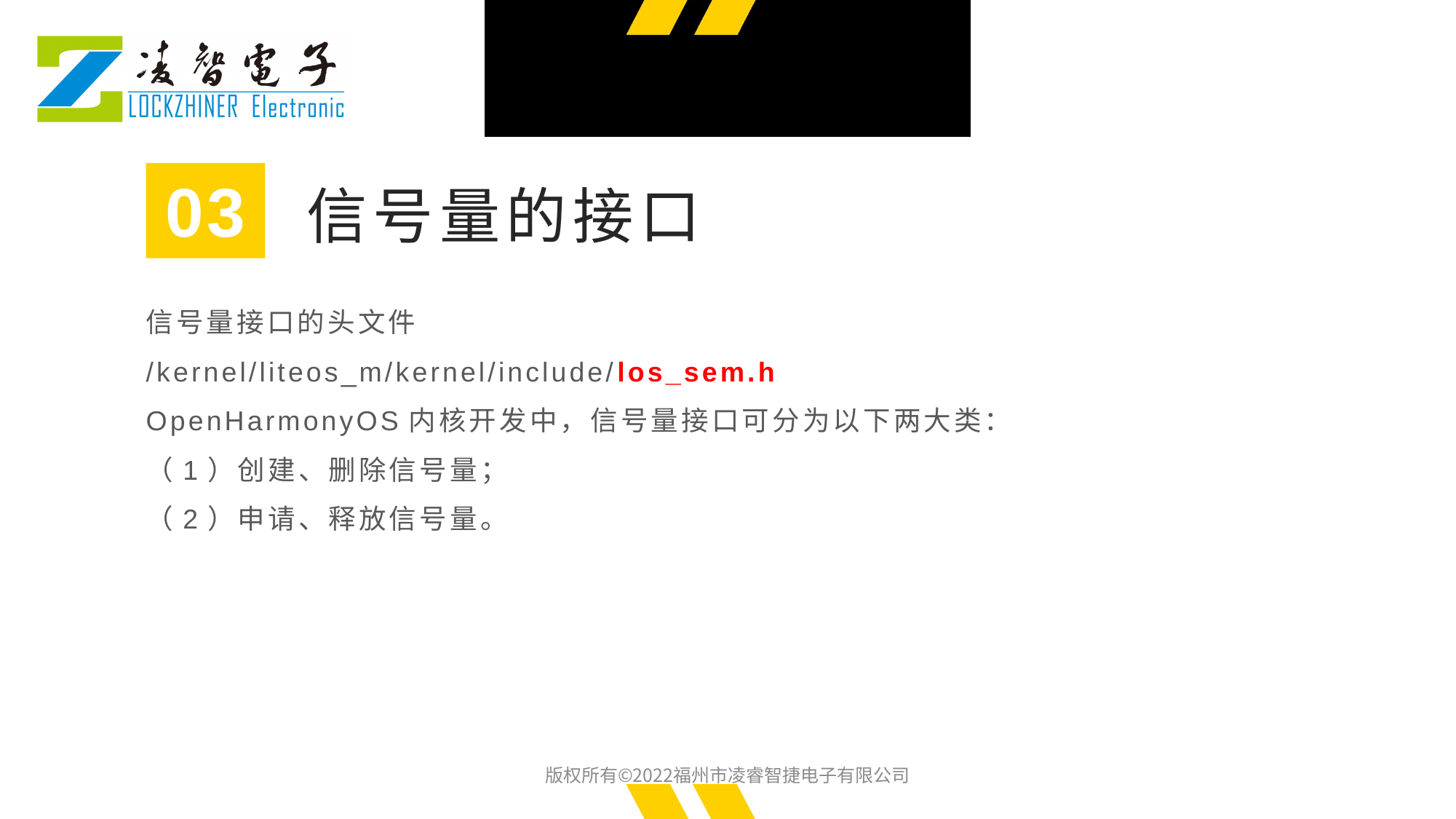

03
信号量的接口
信号量接口的头文件
/kernel/liteos_m/kernel/include/los_sem.h
OpenHarmonyOS内核开发中，信号量接口可分为以下两大类：
（1）创建、删除信号量；
（2）申请、释放信号量。
版权所有©2022福州市凌睿智捷电子有限公司
5